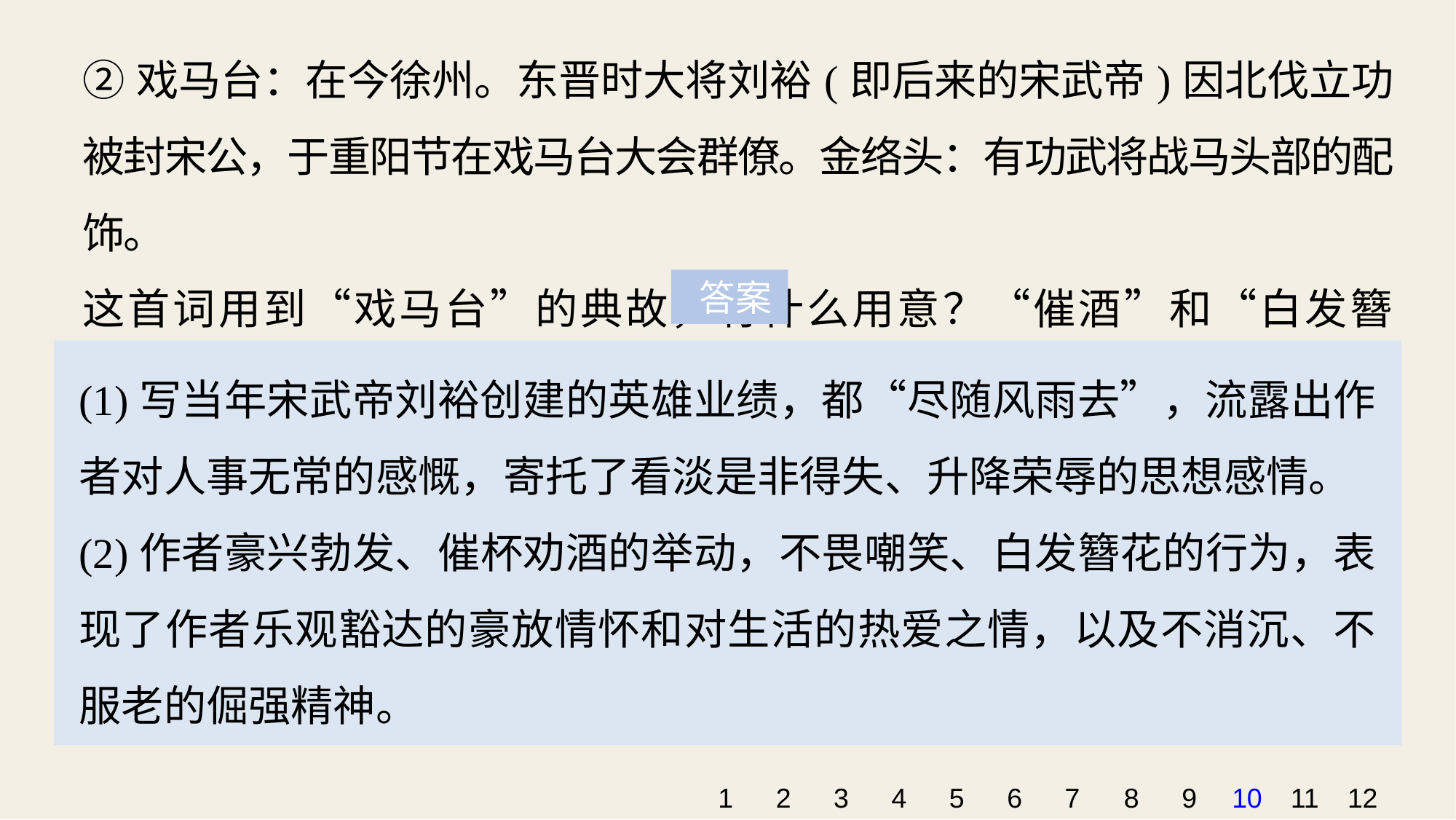

②戏马台：在今徐州。东晋时大将刘裕(即后来的宋武帝)因北伐立功被封宋公，于重阳节在戏马台大会群僚。金络头：有功武将战马头部的配饰。
这首词用到“戏马台”的典故，有什么用意？“催酒”和“白发簪花”的行为表现了作者怎样的情怀？
 答案

(1)写当年宋武帝刘裕创建的英雄业绩，都“尽随风雨去”，流露出作者对人事无常的感慨，寄托了看淡是非得失、升降荣辱的思想感情。
(2)作者豪兴勃发、催杯劝酒的举动，不畏嘲笑、白发簪花的行为，表现了作者乐观豁达的豪放情怀和对生活的热爱之情，以及不消沉、不服老的倔强精神。
1
2
3
4
5
6
7
8
9
10
11
12